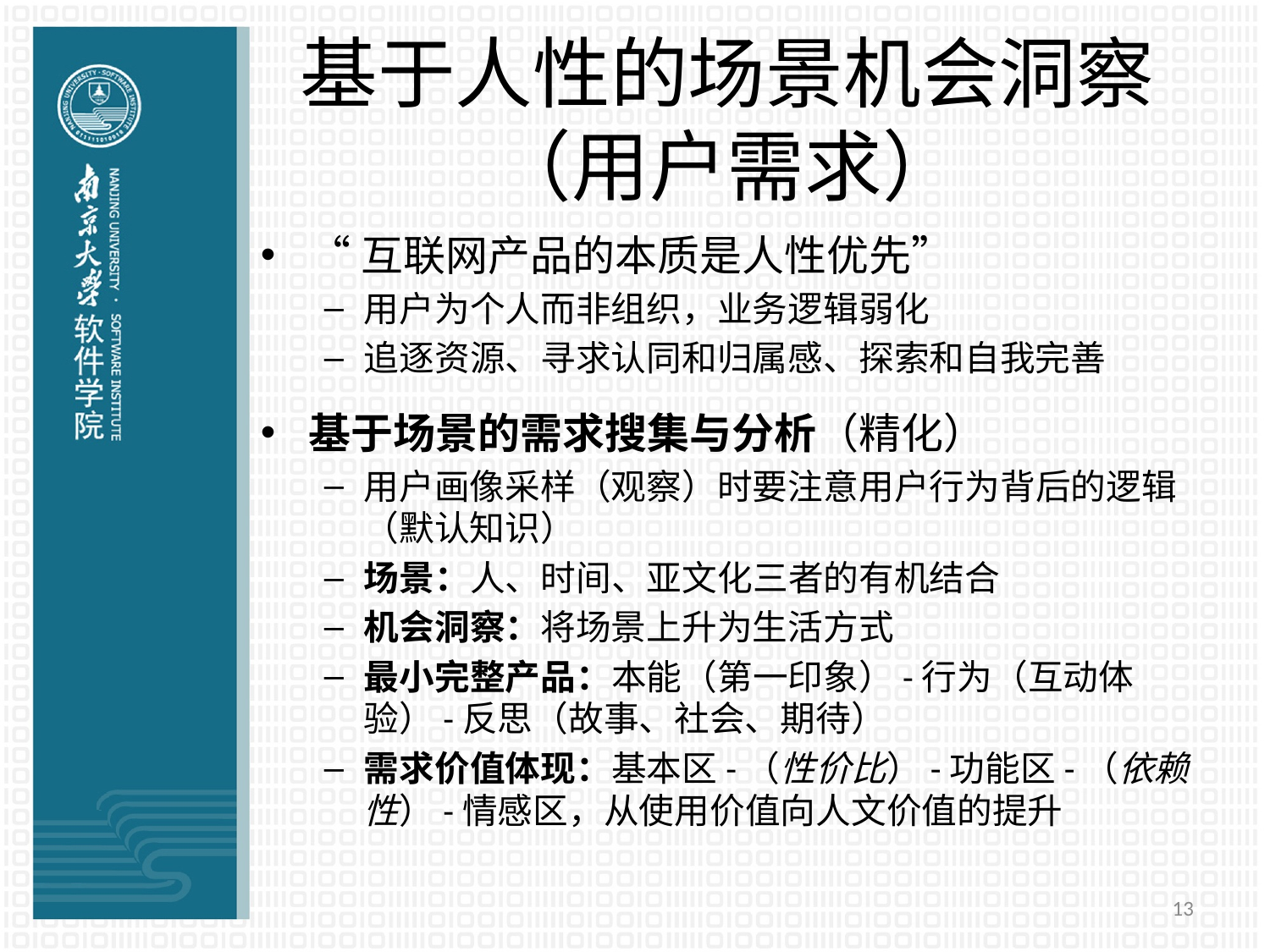

# 基于人性的场景机会洞察（用户需求）
“互联网产品的本质是人性优先”
用户为个人而非组织，业务逻辑弱化
追逐资源、寻求认同和归属感、探索和自我完善

基于场景的需求搜集与分析（精化）
用户画像采样（观察）时要注意用户行为背后的逻辑（默认知识）
场景：人、时间、亚文化三者的有机结合
机会洞察：将场景上升为生活方式
最小完整产品：本能（第一印象）-行为（互动体验）-反思（故事、社会、期待）
需求价值体现：基本区-（性价比）-功能区-（依赖性）-情感区，从使用价值向人文价值的提升
13